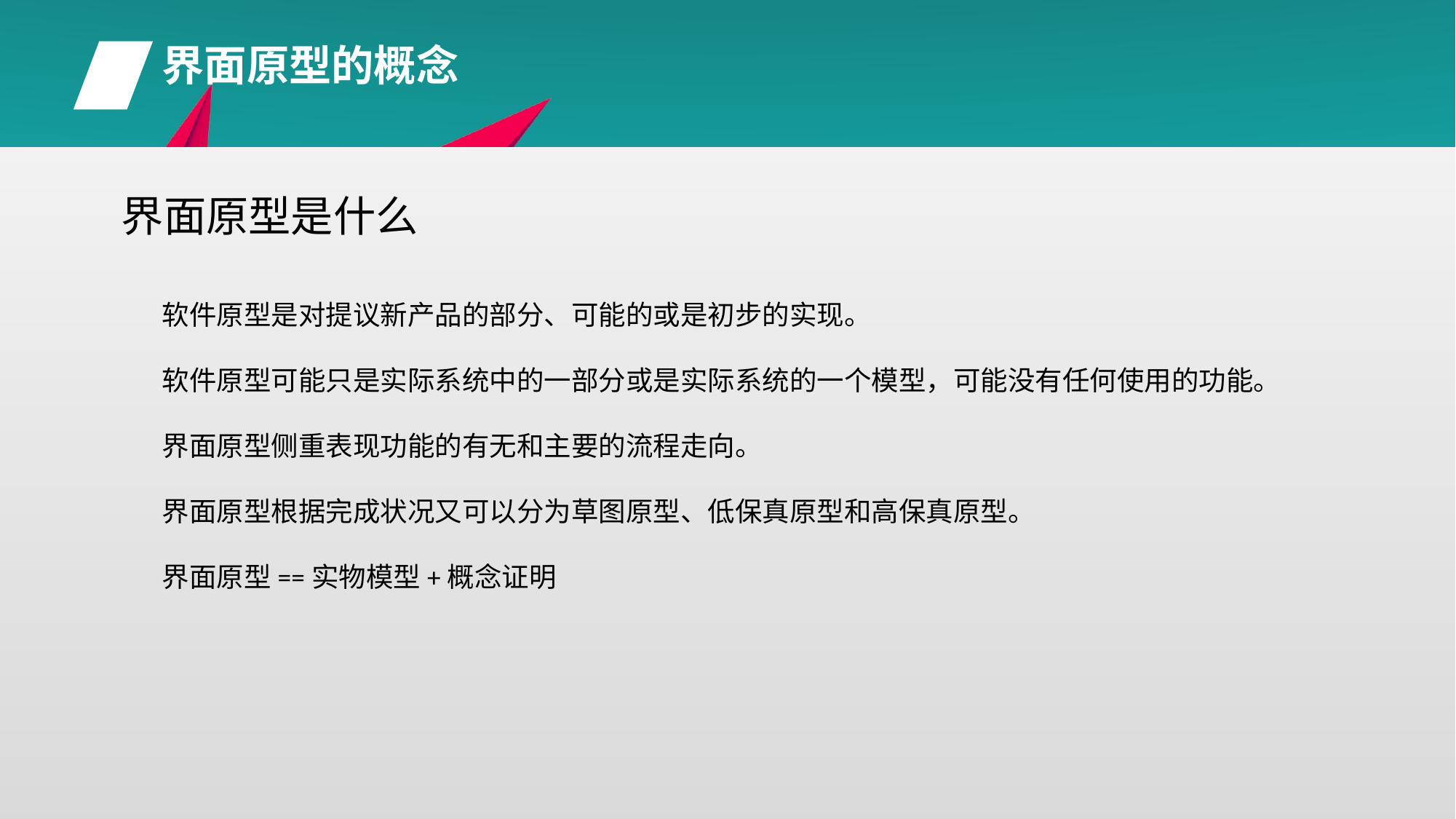

界面原型的概念

界面原型是什么
软件原型是对提议新产品的部分、可能的或是初步的实现。

软件原型可能只是实际系统中的一部分或是实际系统的一个模型，可能没有任何使用的功能。

界面原型侧重表现功能的有无和主要的流程走向。

界面原型根据完成状况又可以分为草图原型、低保真原型和高保真原型。

界面原型==实物模型+概念证明